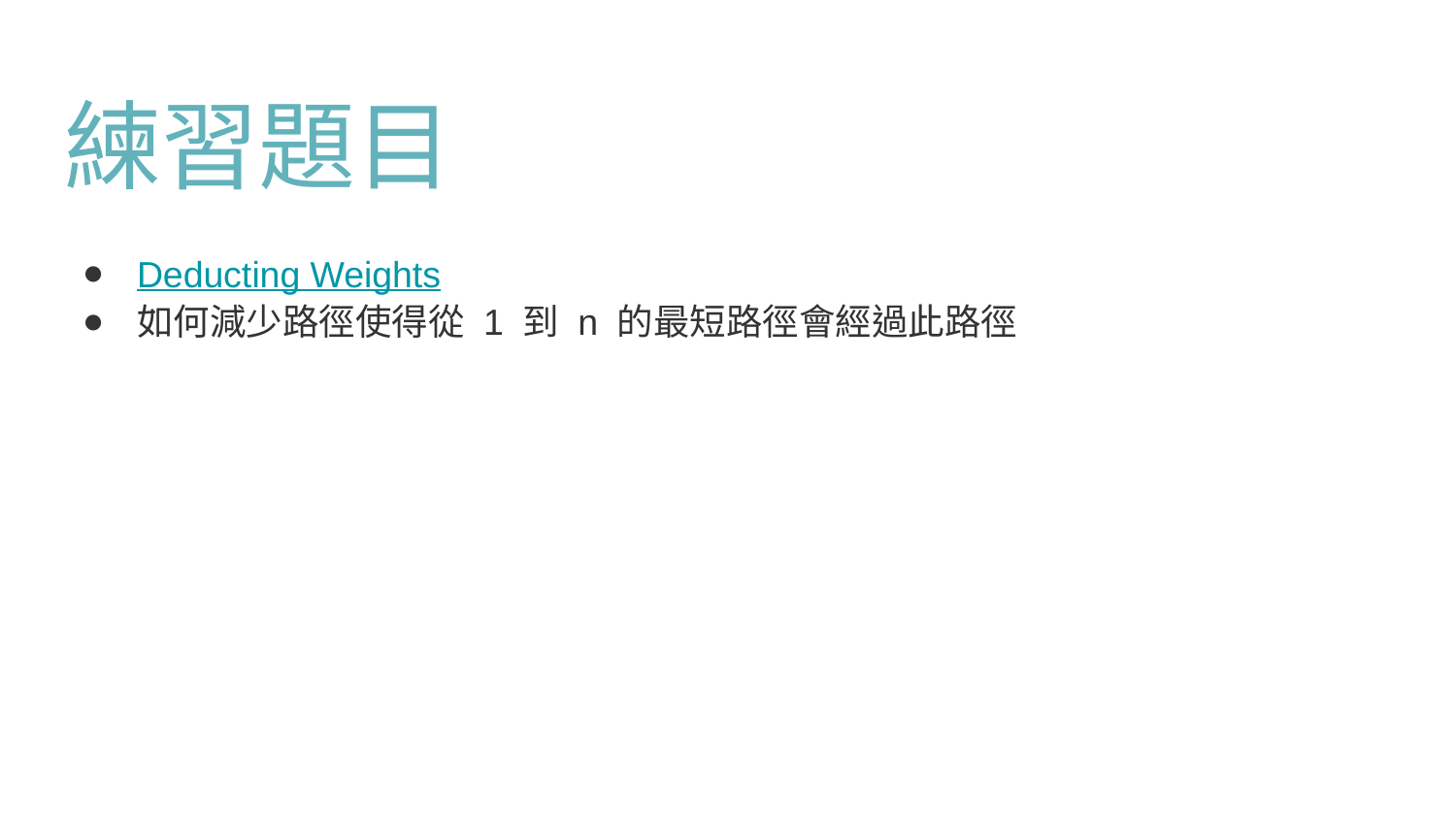

# 練習題目
Deducting Weights
如何減少路徑使得從 1 到 n 的最短路徑會經過此路徑